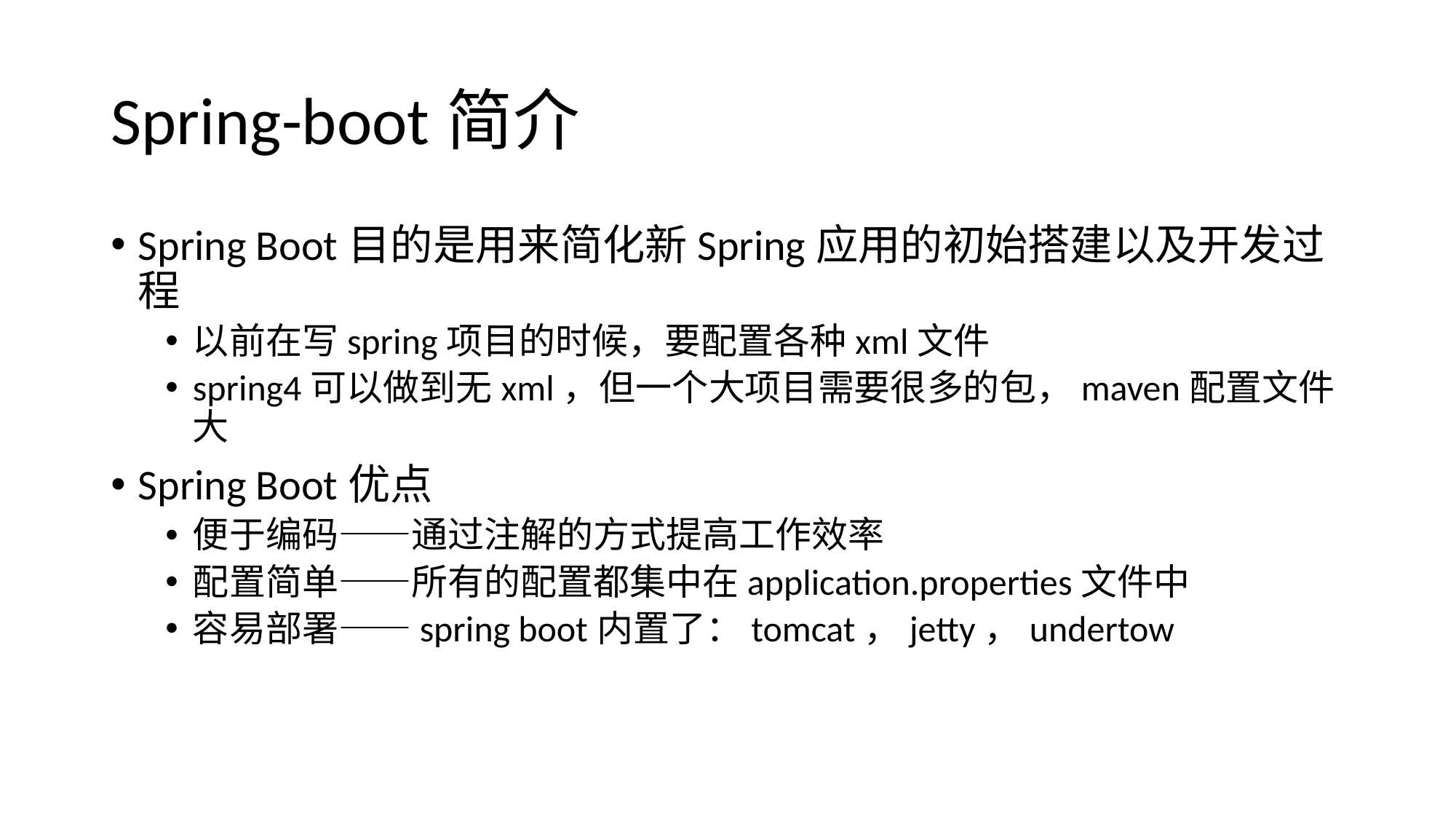

# Spring-boot简介
Spring Boot目的是用来简化新Spring应用的初始搭建以及开发过程
以前在写spring项目的时候，要配置各种xml文件
spring4可以做到无xml，但一个大项目需要很多的包，maven配置文件大
Spring Boot优点
便于编码——通过注解的方式提高工作效率
配置简单——所有的配置都集中在application.properties文件中
容易部署——spring boot内置了：tomcat，jetty，undertow